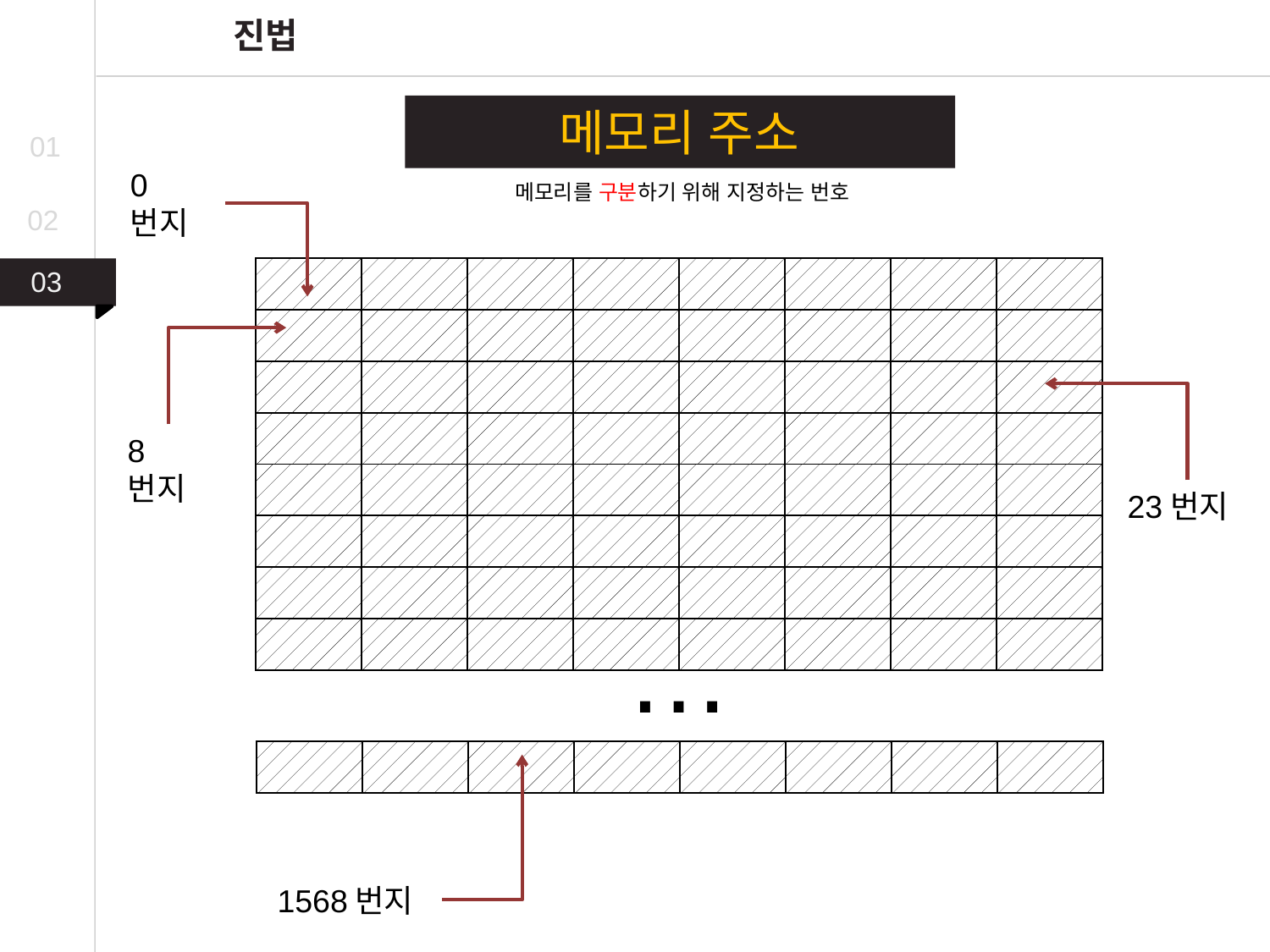

진법
메모리 주소

01
0번지
메모리를 구분하기 위해 지정하는 번호
02
03
|  |  |  |  |  |  |  |  |
| --- | --- | --- | --- | --- | --- | --- | --- |
|  |  |  |  |  |  |  |  |
|  |  |  |  |  |  |  |  |
|  |  |  |  |  |  |  |  |
|  |  |  |  |  |  |  |  |
|  |  |  |  |  |  |  |  |
|  |  |  |  |  |  |  |  |
|  |  |  |  |  |  |  |  |

03
02

8번지
23번지
…
|  |  |  |  |  |  |  |  |
| --- | --- | --- | --- | --- | --- | --- | --- |
1568번지